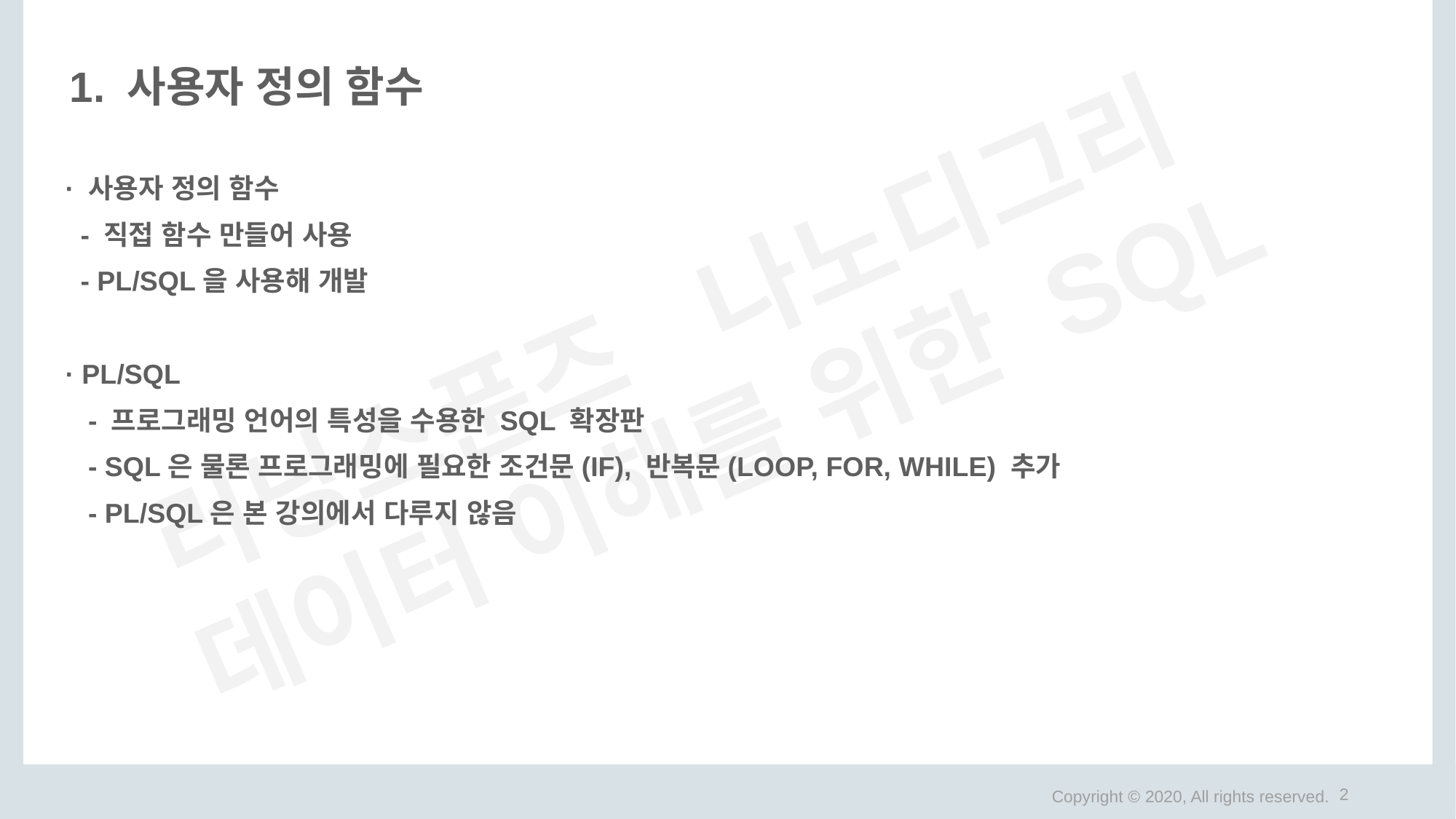

# 1. 사용자 정의 함수
· 사용자 정의 함수
  - 직접 함수 만들어 사용
  - PL/SQL을 사용해 개발

· PL/SQL
   - 프로그래밍 언어의 특성을 수용한 SQL 확장판
   - SQL은 물론 프로그래밍에 필요한 조건문(IF), 반복문(LOOP, FOR, WHILE) 추가
   - PL/SQL은 본 강의에서 다루지 않음